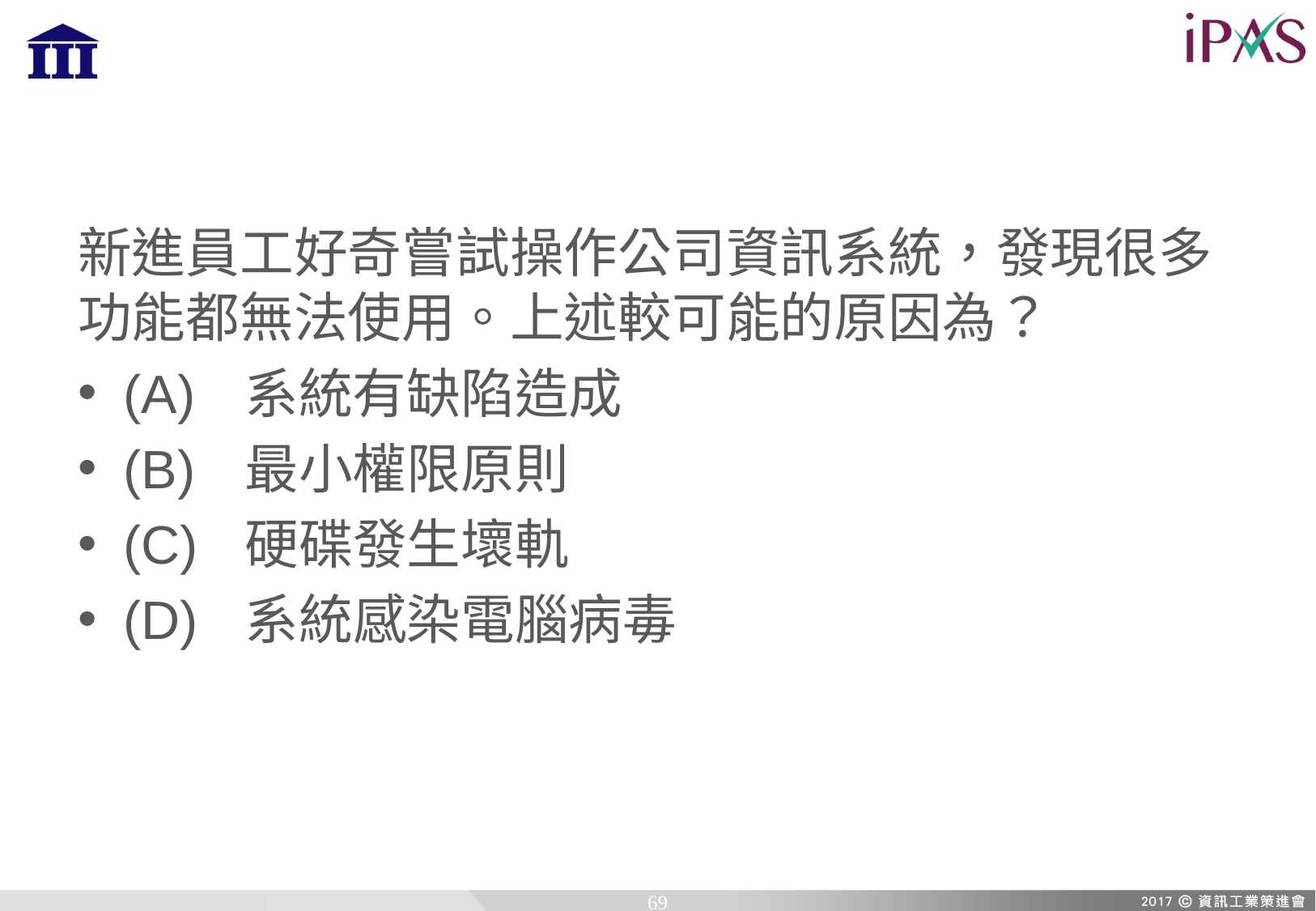

新進員工好奇嘗試操作公司資訊系統，發現很多功能都無法使用。上述較可能的原因為？
(A)	系統有缺陷造成
(B)	最小權限原則
(C)	硬碟發生壞軌
(D)	系統感染電腦病毒
69